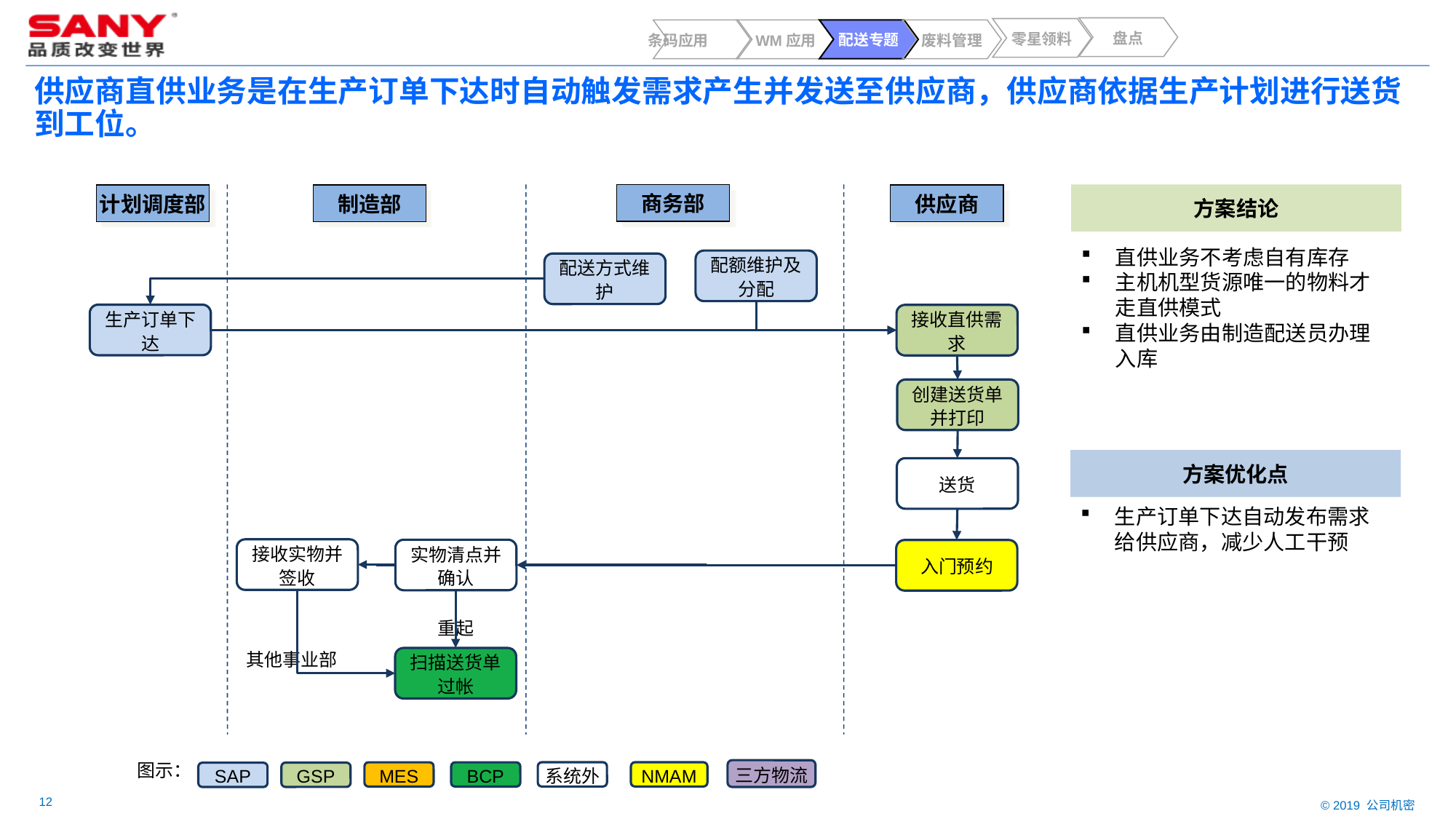

盘点
零星领料
条码应用
WM应用
配送专题
废料管理
# 供应商直供业务是在生产订单下达时自动触发需求产生并发送至供应商，供应商依据生产计划进行送货到工位。
方案结论

商务部

计划调度部
制造部
供应商
直供业务不考虑自有库存
主机机型货源唯一的物料才走直供模式
直供业务由制造配送员办理入库
配额维护及分配
配送方式维护
生产订单下达
接收直供需求
创建送货单并打印
方案优化点
送货
生产订单下达自动发布需求给供应商，减少人工干预
接收实物并签收
实物清点并确认
入门预约
重起
其他事业部
扫描送货单过帐
图示：
三方物流
系统外
NMAM
MES
BCP
GSP
SAP